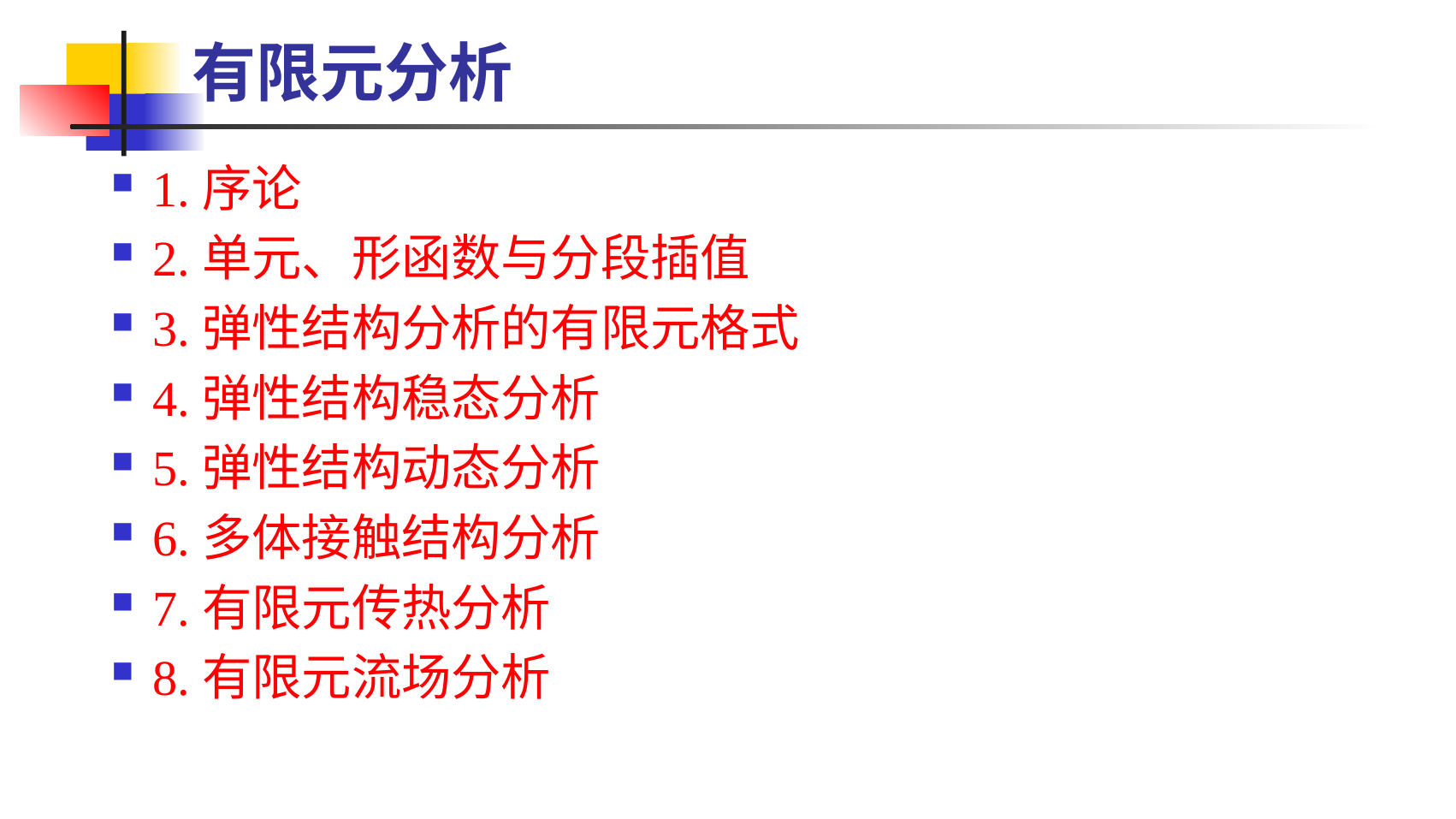

# 有限元分析
1.序论
2.单元、形函数与分段插值
3.弹性结构分析的有限元格式
4.弹性结构稳态分析
5.弹性结构动态分析
6.多体接触结构分析
7.有限元传热分析
8.有限元流场分析